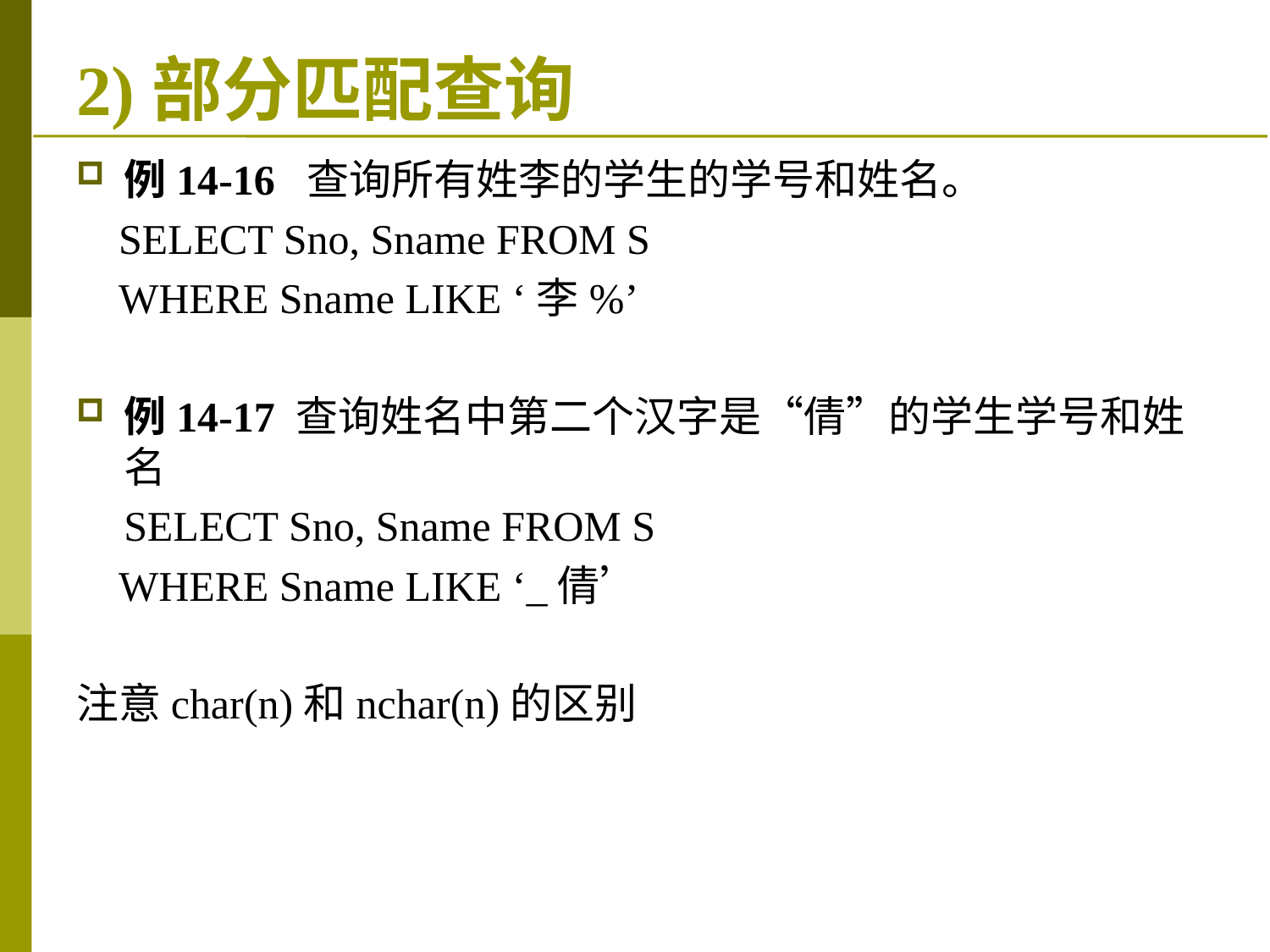

# 2)部分匹配查询
例14-16  查询所有姓李的学生的学号和姓名。
    SELECT Sno, Sname FROM S
    WHERE Sname LIKE ‘李%’

例14-17 查询姓名中第二个汉字是“倩”的学生学号和姓名
	SELECT Sno, Sname FROM S
    WHERE Sname LIKE ‘_倩’

注意char(n)和nchar(n)的区别